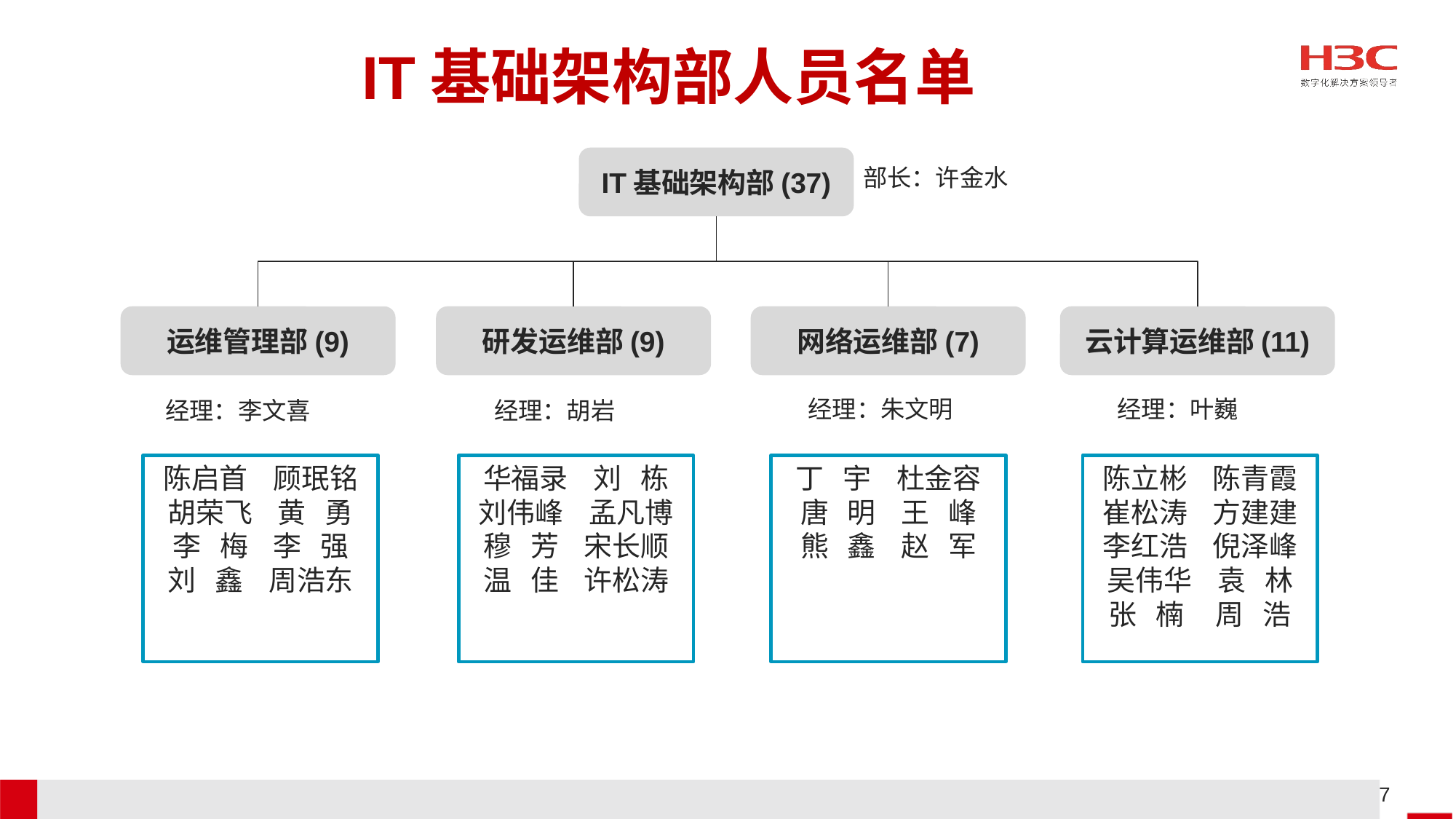

# IT基础架构部人员名单
IT基础架构部(37)
部长：许金水

运维管理部(9)
研发运维部(9)
网络运维部(7)
云计算运维部(11)
经理：朱文明
经理：叶巍
经理：李文喜
经理：胡岩
丁   宇    杜金容
唐   明    王   峰
熊   鑫    赵   军
陈立彬    陈青霞
崔松涛    方建建
李红浩    倪泽峰
吴伟华    袁   林
张   楠     周   浩
陈启首    顾珉铭
胡荣飞    黄   勇
李   梅    李   强
刘   鑫    周浩东
华福录    刘   栋
刘伟峰    孟凡博
穆   芳    宋长顺
温   佳    许松涛